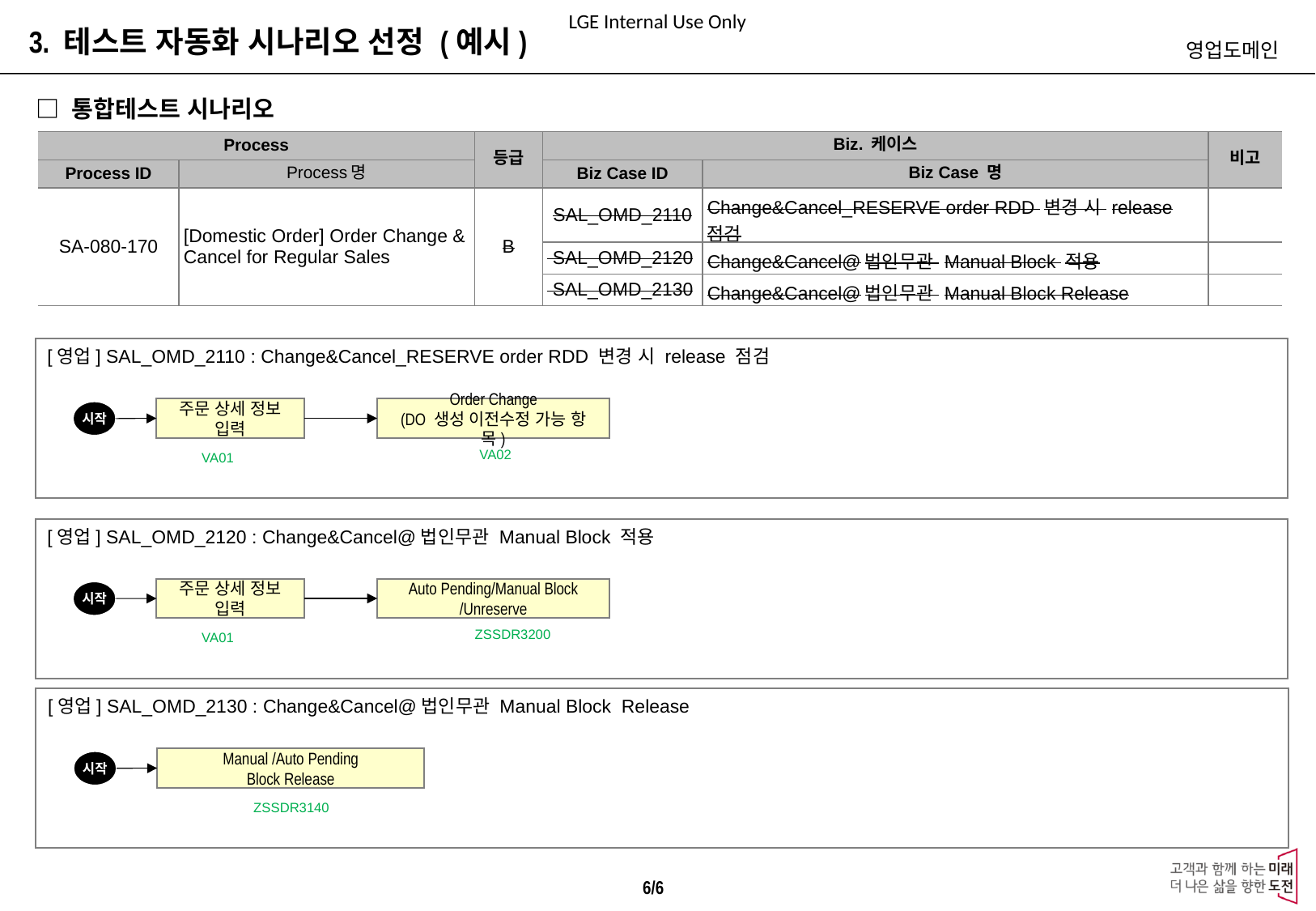

3. 테스트 자동화 시나리오 선정 (예시)
영업도메인
□ 통합테스트 시나리오
| Process |  | 등급 | Biz. 케이스 |  | 비고 |
| --- | --- | --- | --- | --- | --- |
| Process ID | Process명 |  | Biz Case ID | Biz Case 명 |  |
| SA-080-170 | [Domestic Order] Order Change & Cancel for Regular Sales | B | SAL\_OMD\_2110 | Change&Cancel\_RESERVE order RDD 변경 시 release 점검 |  |
|  |  |  | SAL\_OMD\_2120 | Change&Cancel@법인무관 Manual Block 적용 |  |
|  |  |  | SAL\_OMD\_2130 | Change&Cancel@법인무관 Manual Block Release |  |
[영업] SAL_OMD_2110 : Change&Cancel_RESERVE order RDD 변경 시 release 점검
주문 상세 정보 입력
Order Change
(DO 생성 이전수정 가능 항목)
시작
VA02
VA01
[영업] SAL_OMD_2120 : Change&Cancel@법인무관 Manual Block 적용
주문 상세 정보 입력
Auto Pending/Manual Block
/Unreserve
시작
ZSSDR3200
VA01
[영업] SAL_OMD_2130 : Change&Cancel@법인무관 Manual Block  Release
Manual /Auto Pending
Block Release
시작
ZSSDR3140
6/6